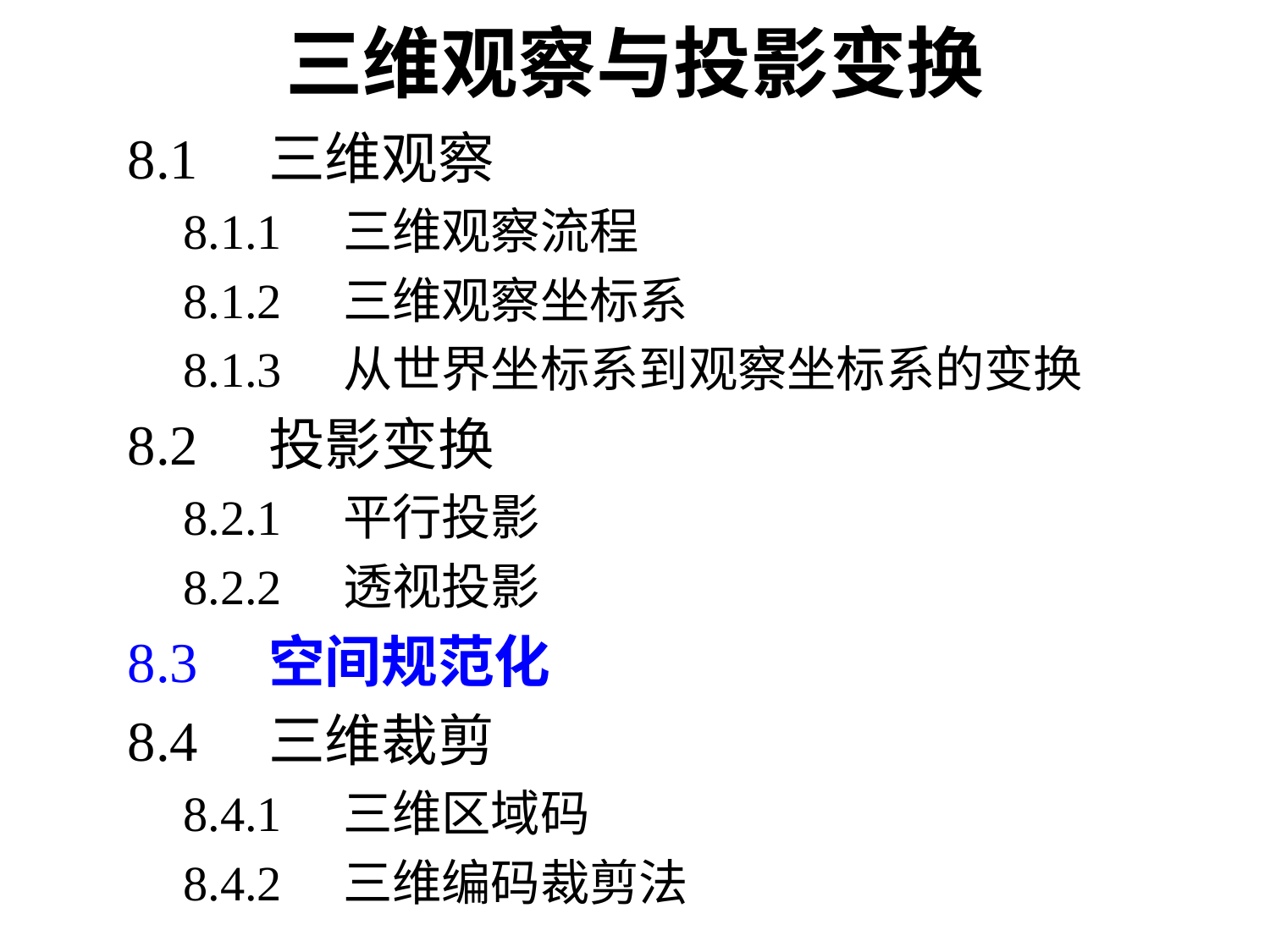

# 三维观察与投影变换
8.1　三维观察
8.1.1　三维观察流程
8.1.2　三维观察坐标系
8.1.3　从世界坐标系到观察坐标系的变换
8.2　投影变换
8.2.1　平行投影
8.2.2　透视投影
8.3　空间规范化
8.4　三维裁剪
8.4.1　三维区域码
8.4.2　三维编码裁剪法